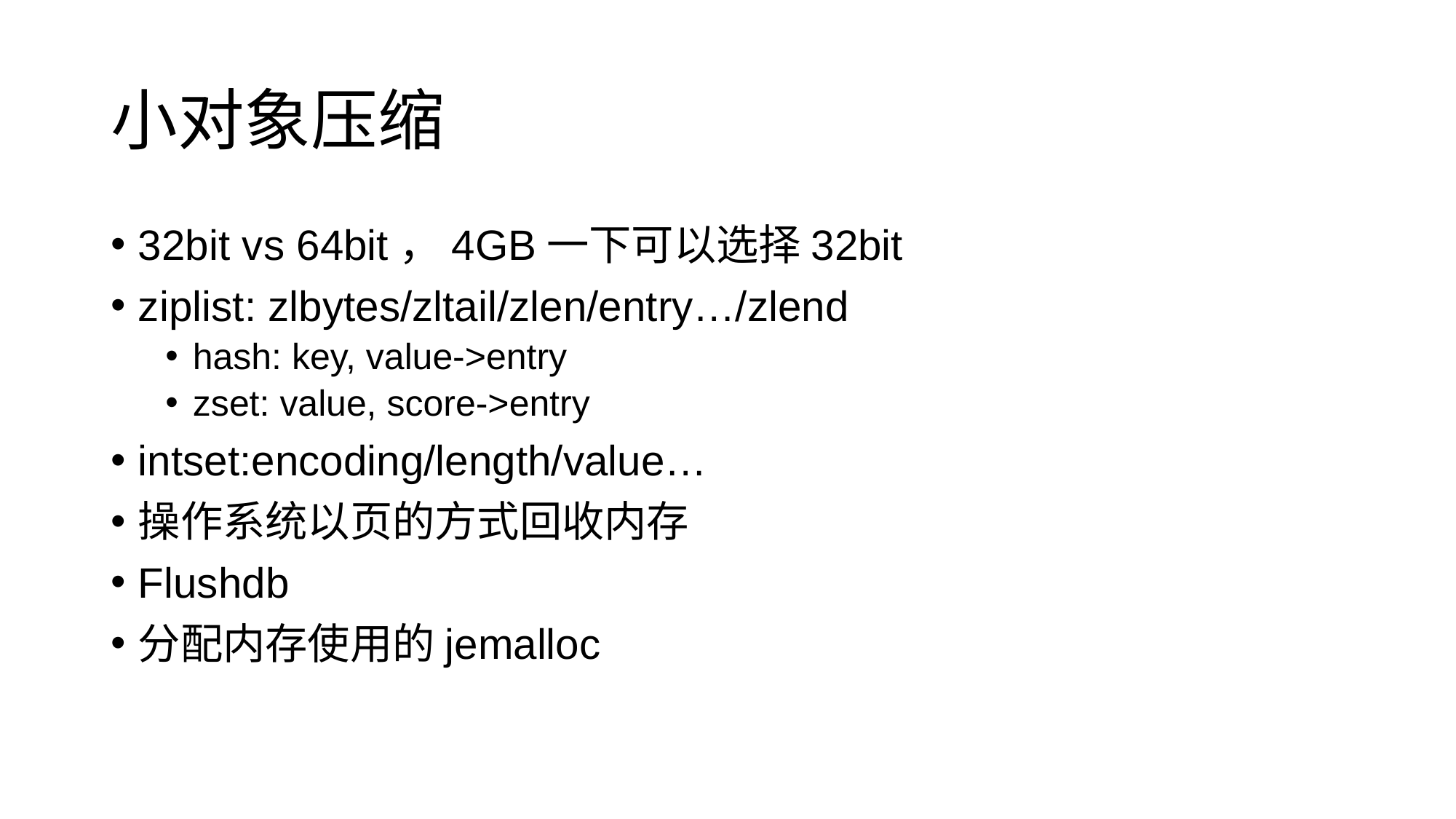

# 小对象压缩
32bit vs 64bit，4GB一下可以选择32bit
ziplist: zlbytes/zltail/zlen/entry…/zlend
hash: key, value->entry
zset: value, score->entry
intset:encoding/length/value…
操作系统以页的方式回收内存
Flushdb
分配内存使用的jemalloc